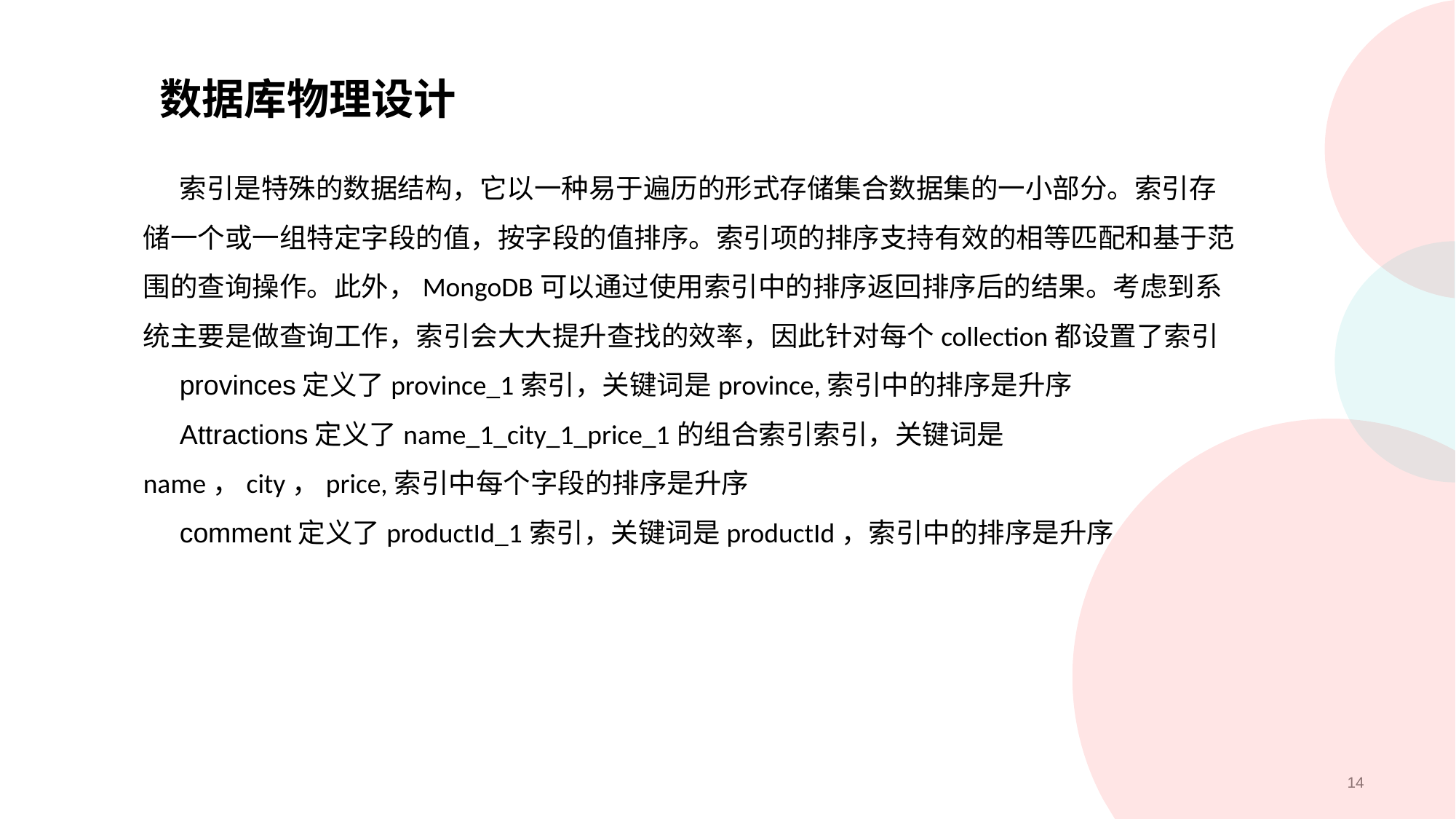

数据库物理设计

### Chart

| Category | Text 2 |
|---|---|
| Text here | 30.0 |

### Chart

| Category | Text 2 |
|---|---|
| Text here | 46.0 |
索引是特殊的数据结构，它以一种易于遍历的形式存储集合数据集的一小部分。索引存储一个或一组特定字段的值，按字段的值排序。索引项的排序支持有效的相等匹配和基于范围的查询操作。此外，MongoDB可以通过使用索引中的排序返回排序后的结果。考虑到系统主要是做查询工作，索引会大大提升查找的效率，因此针对每个collection都设置了索引
provinces定义了province_1索引，关键词是province,索引中的排序是升序
Attractions定义了name_1_city_1_price_1的组合索引索引，关键词是name，city，price,索引中每个字段的排序是升序
comment定义了productId_1索引，关键词是productId，索引中的排序是升序

14